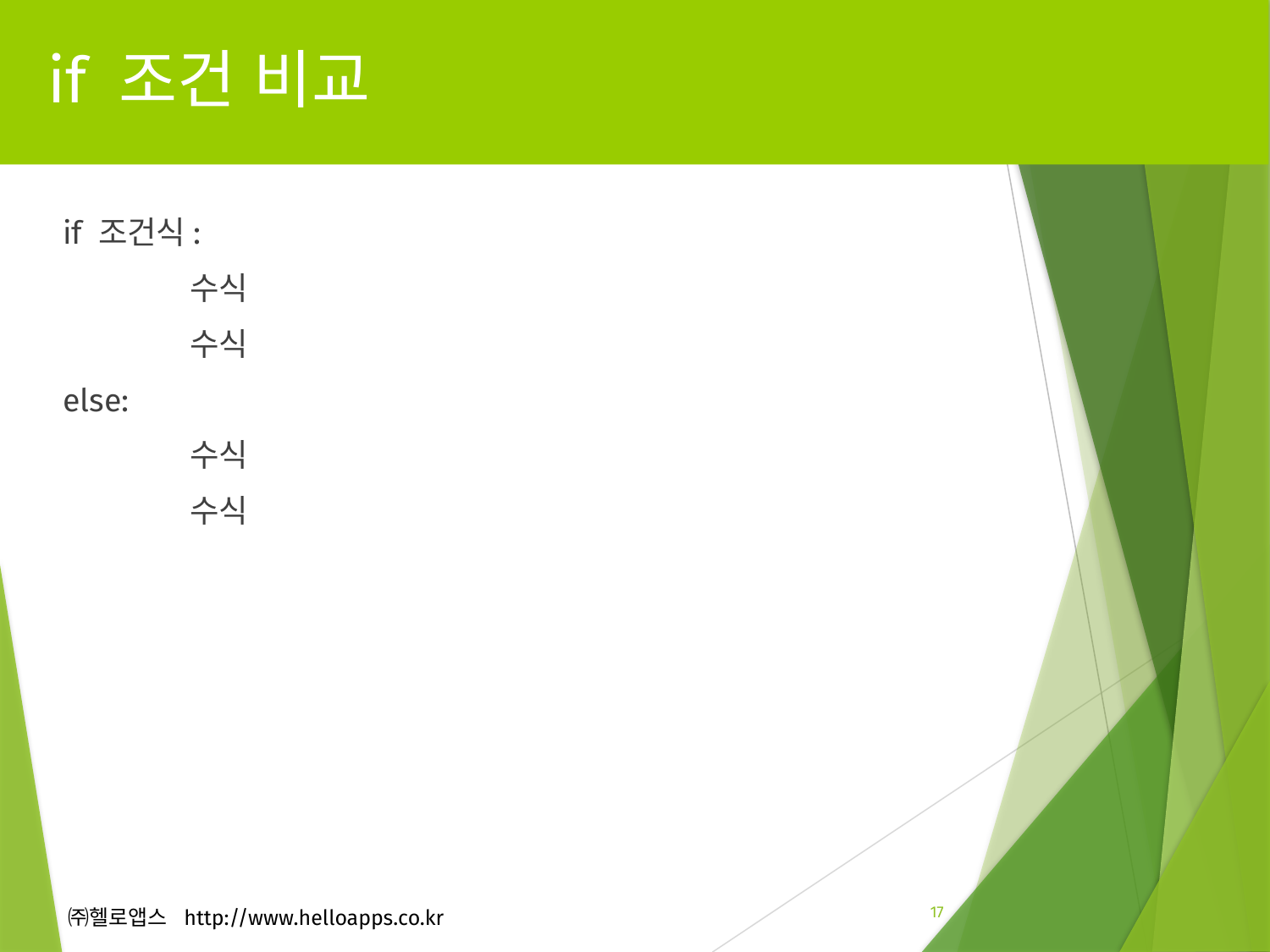

# if 조건 비교
if 조건식:
	수식
	수식
else:
	수식
	수식
17